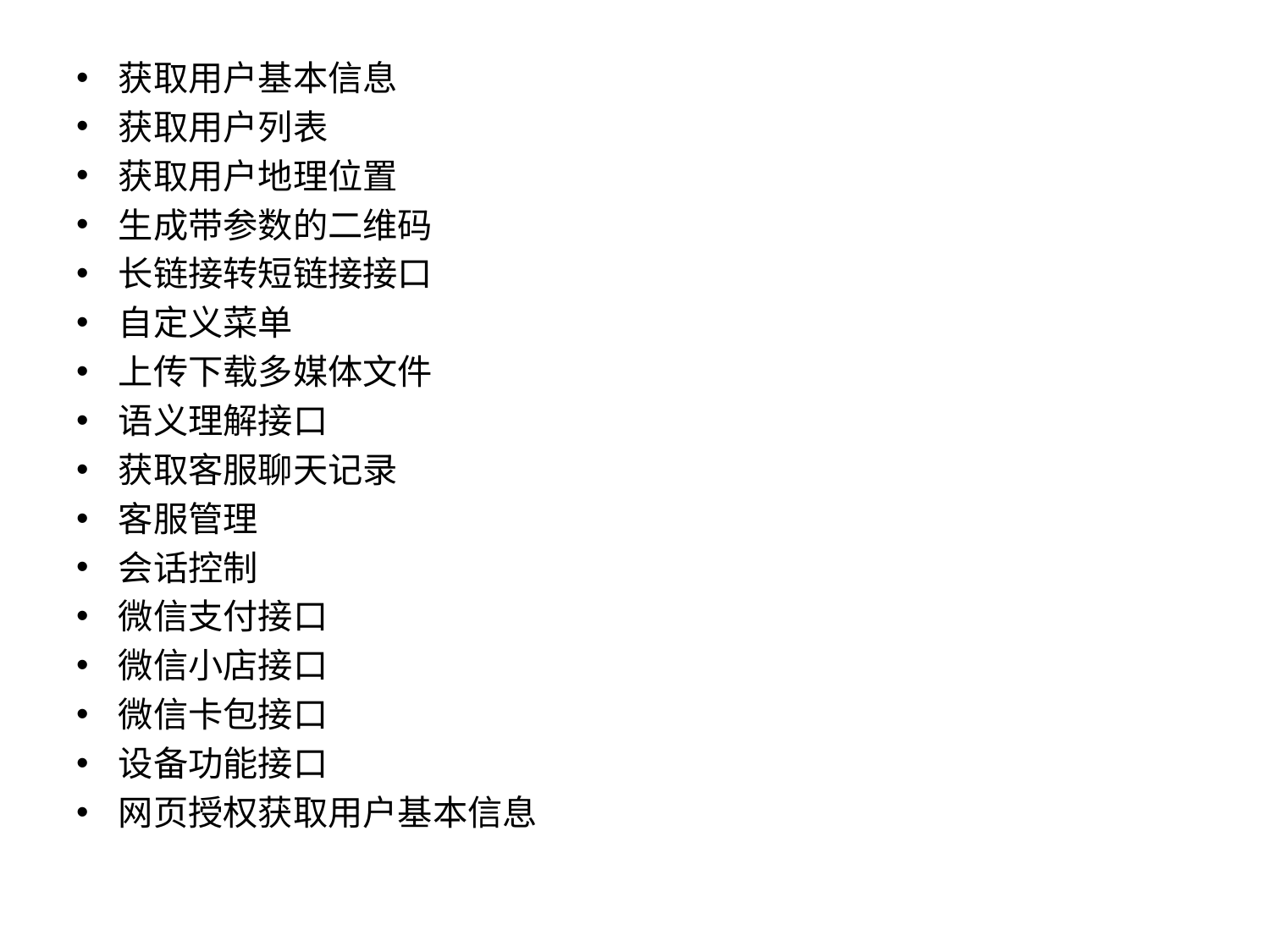

获取用户基本信息
获取用户列表
获取用户地理位置
生成带参数的二维码
长链接转短链接接口
自定义菜单
上传下载多媒体文件
语义理解接口
获取客服聊天记录
客服管理
会话控制
微信支付接口
微信小店接口
微信卡包接口
设备功能接口
网页授权获取用户基本信息